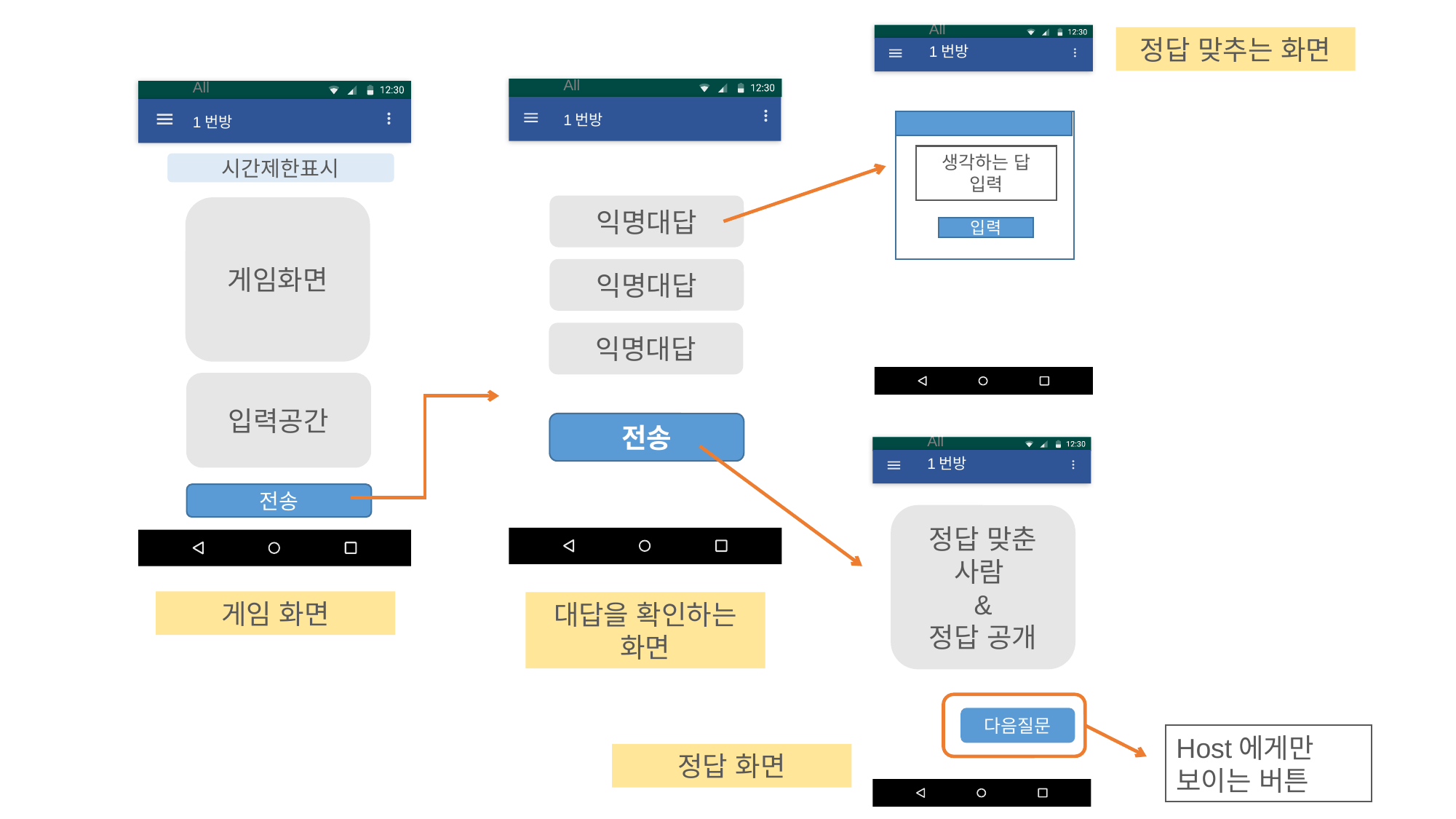

All

1번방

정답 맞추는 화면
All

All

1번방

시간제한표시
게임화면
입력공간
1번방

생각하는 답 입력
익명대답
입력
익명대답
익명대답
전송
All

1번방

전송
정답 맞춘 사람
&
정답 공개
게임 화면
대답을 확인하는 화면

다음질문
Host에게만 보이는 버튼
정답 화면